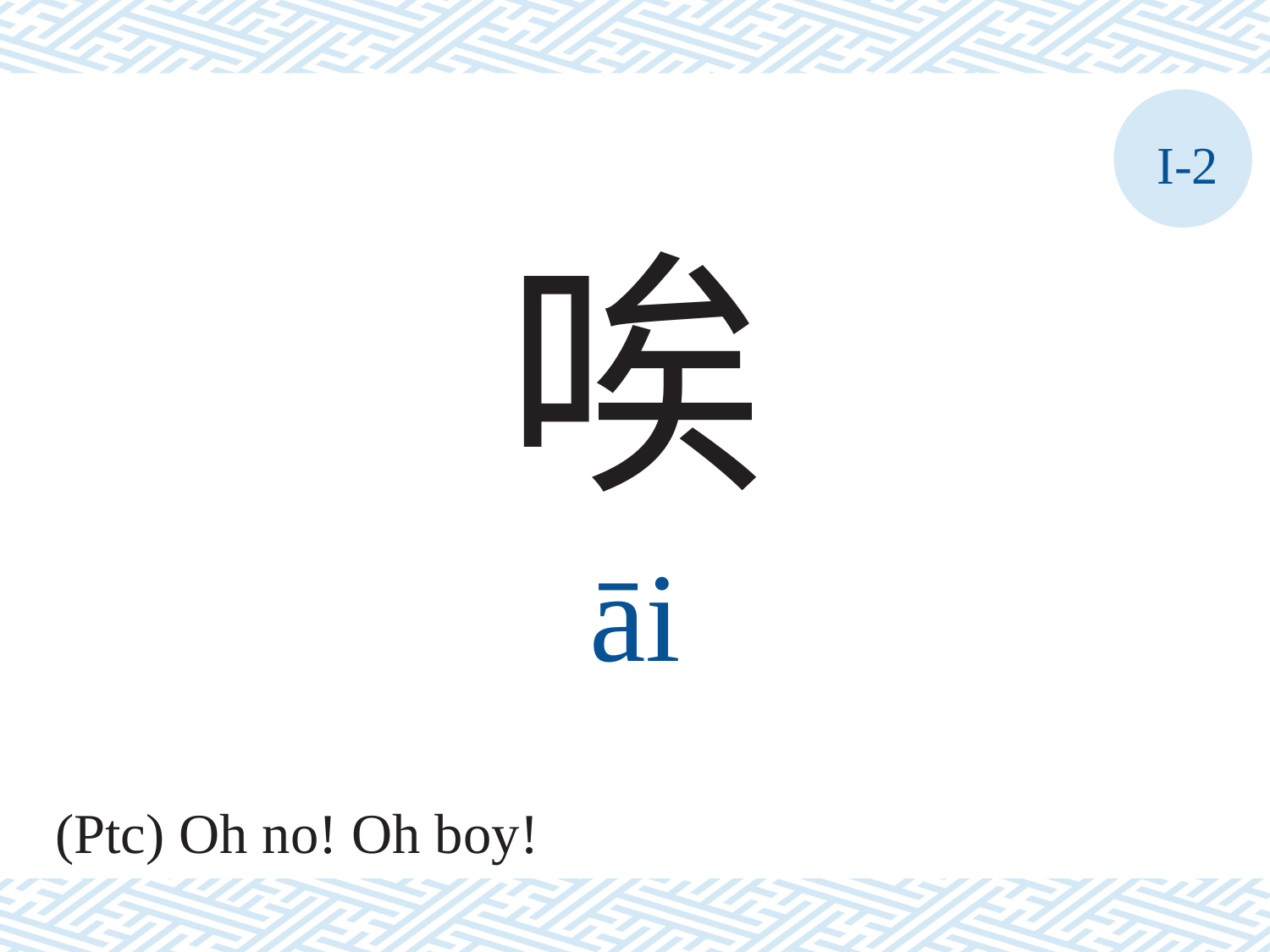

I-2
唉
āi
(Ptc) Oh no! Oh boy!